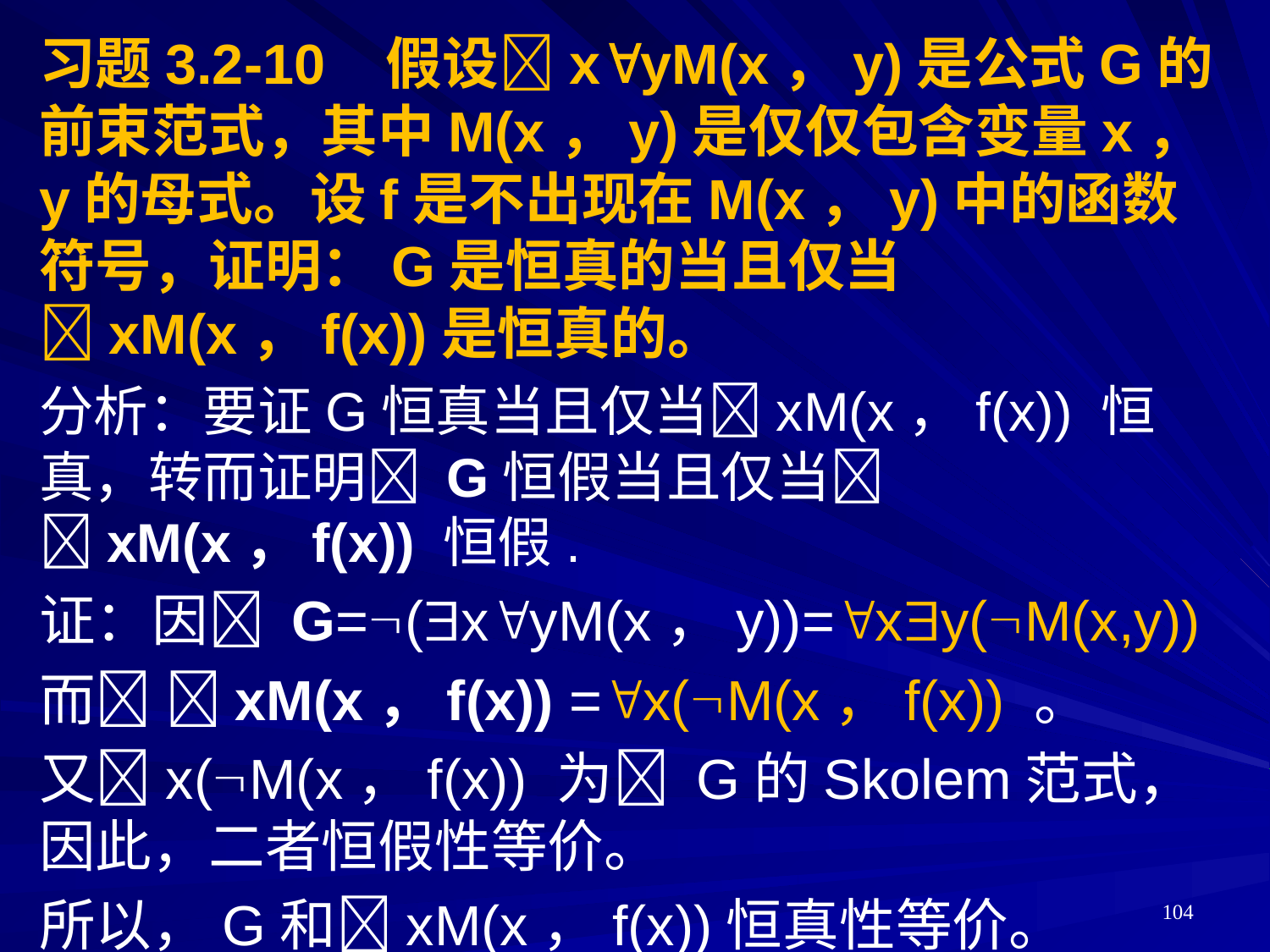

习题3.2-10   假设∃x∀yM(x，y)是公式G的前束范式，其中M(x，y)是仅仅包含变量x，y的母式。设f是不出现在M(x，y)中的函数符号，证明：G是恒真的当且仅当∃xM(x，f(x))是恒真的。
分析：要证G恒真当且仅当∃xM(x，f(x)) 恒真，转而证明¬ G恒假当且仅当¬ ∃xM(x，f(x)) 恒假.
证：因¬ G=¬(∃x∀yM(x，y))=∀x∃y(¬M(x,y))
而¬ ∃xM(x，f(x)) =∀x(¬M(x，f(x)) 。
又∀x(¬M(x，f(x)) 为¬ G的Skolem范式，因此，二者恒假性等价。
所以，G和∃xM(x，f(x))恒真性等价。

104